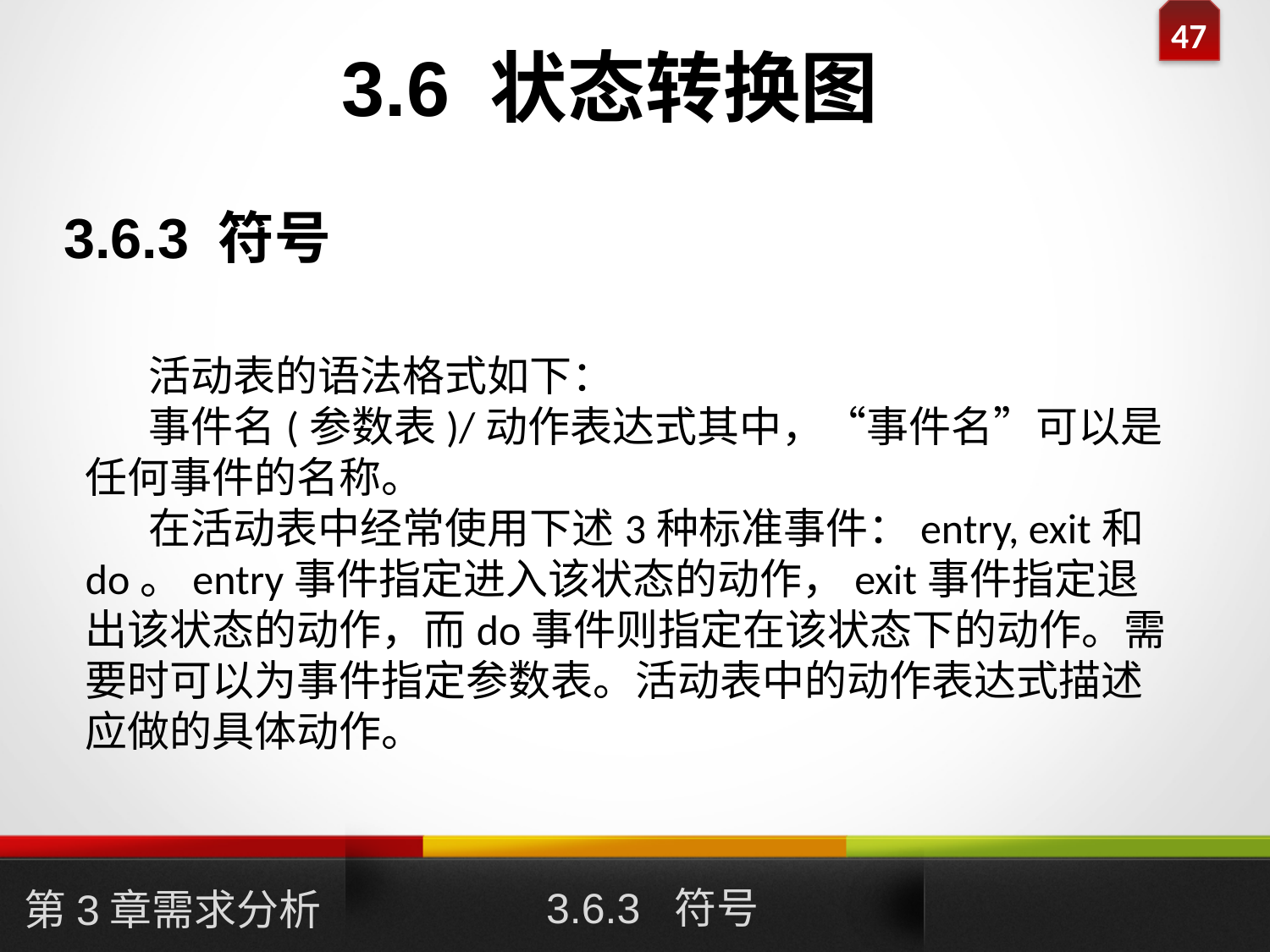

# 3.6 状态转换图
3.6.3 符号
活动表的语法格式如下：
事件名(参数表)/动作表达式其中，“事件名”可以是任何事件的名称。
在活动表中经常使用下述3种标准事件：entry, exit和do。entry事件指定进入该状态的动作，exit事件指定退出该状态的动作，而do事件则指定在该状态下的动作。需要时可以为事件指定参数表。活动表中的动作表达式描述应做的具体动作。
3.6.3  符号
第3章需求分析